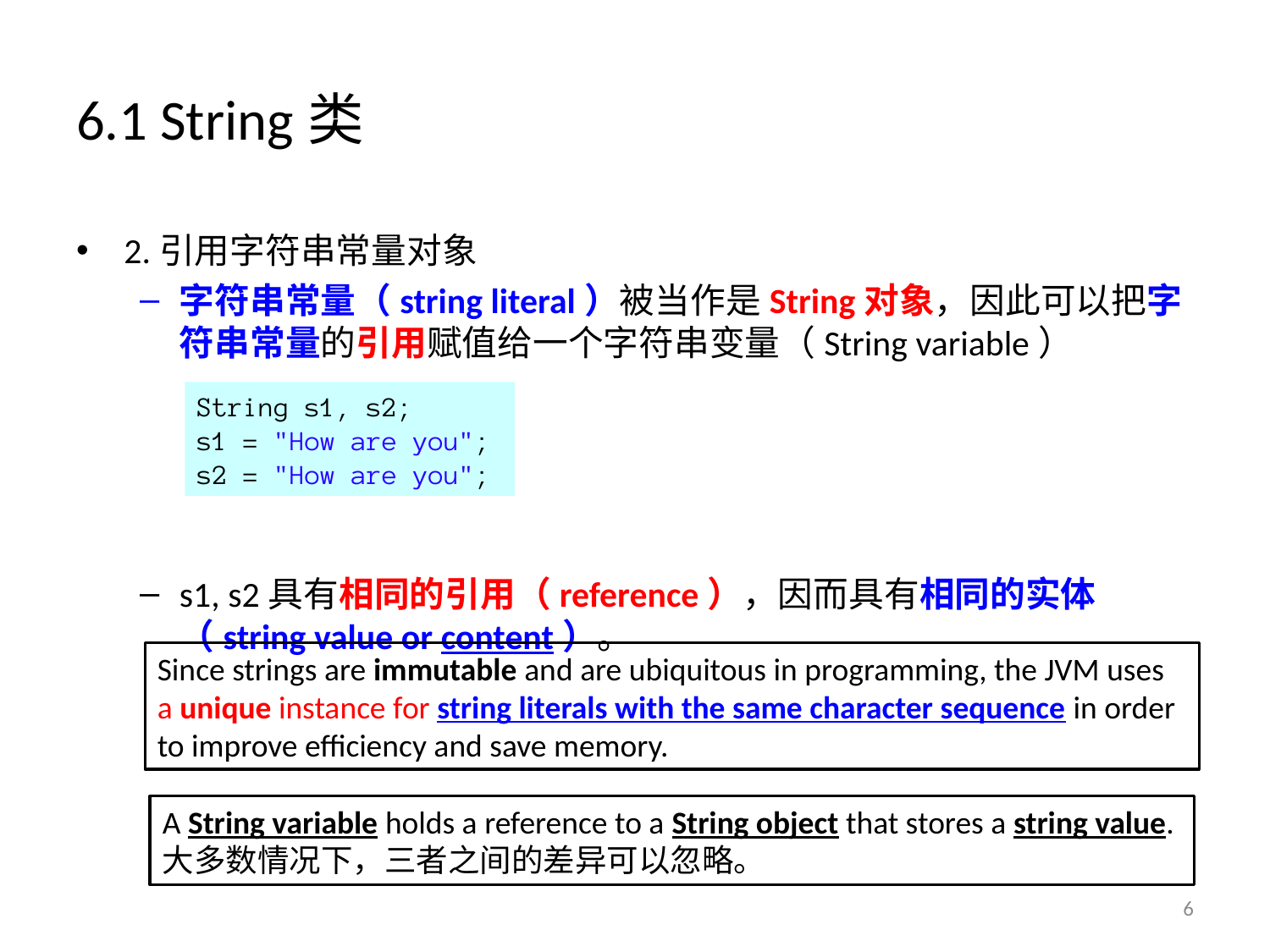

# 6.1 String类
2.引用字符串常量对象
字符串常量（string literal）被当作是String对象，因此可以把字符串常量的引用赋值给一个字符串变量（String variable）

s1, s2具有相同的引用（reference），因而具有相同的实体（string value or content）。
String s1, s2;
s1 = "How are you";
s2 = "How are you";
Since strings are immutable and are ubiquitous in programming, the JVM uses a unique instance for string literals with the same character sequence in order to improve efficiency and save memory.
A String variable holds a reference to a String object that stores a string value.
大多数情况下，三者之间的差异可以忽略。
6